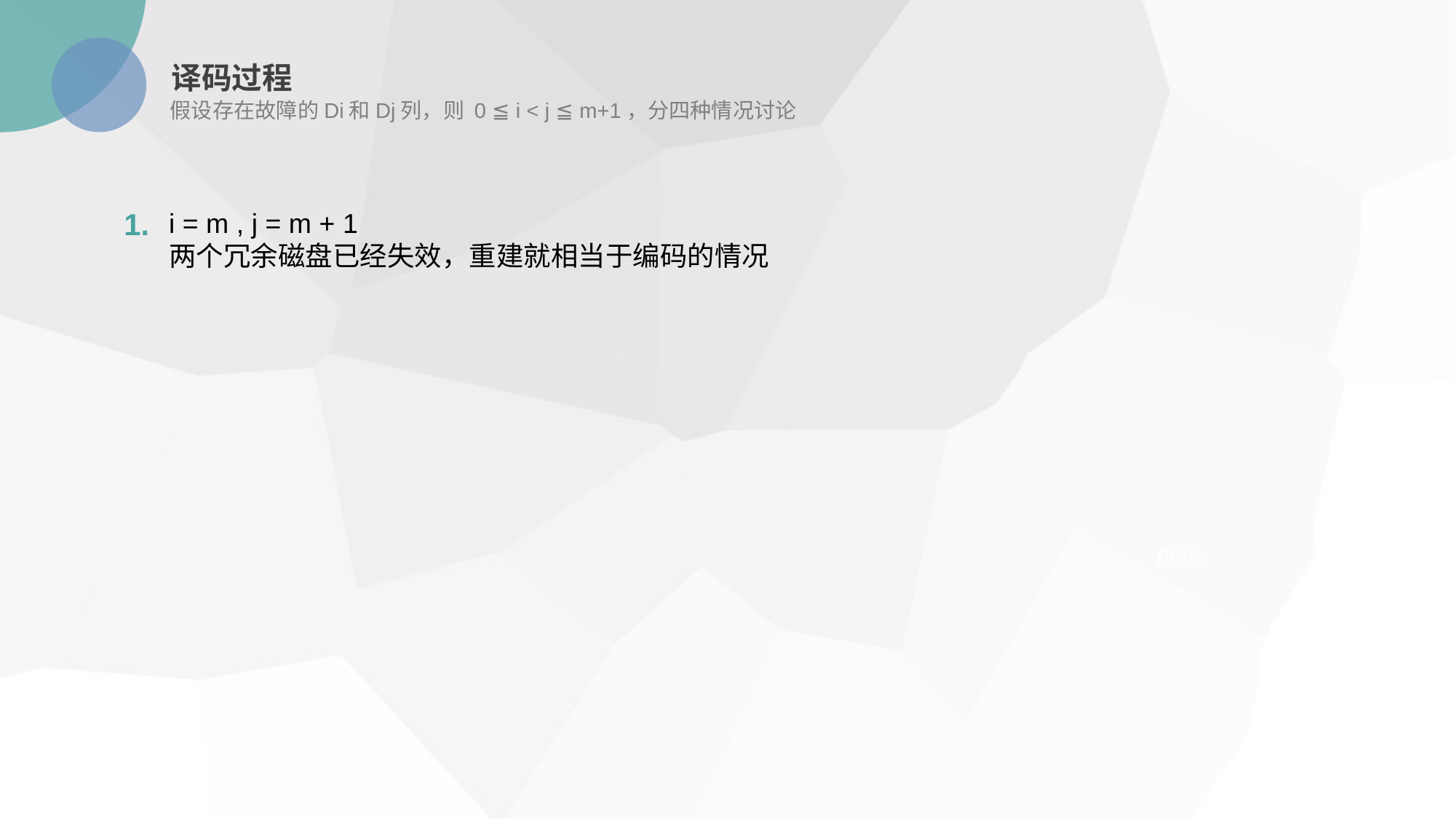

译码过程
假设存在故障的Di和Dj列，则 0 ≦ i < j ≦ m+1，分四种情况讨论
1.
i = m , j = m + 1
两个冗余磁盘已经失效，重建就相当于编码的情况
86%